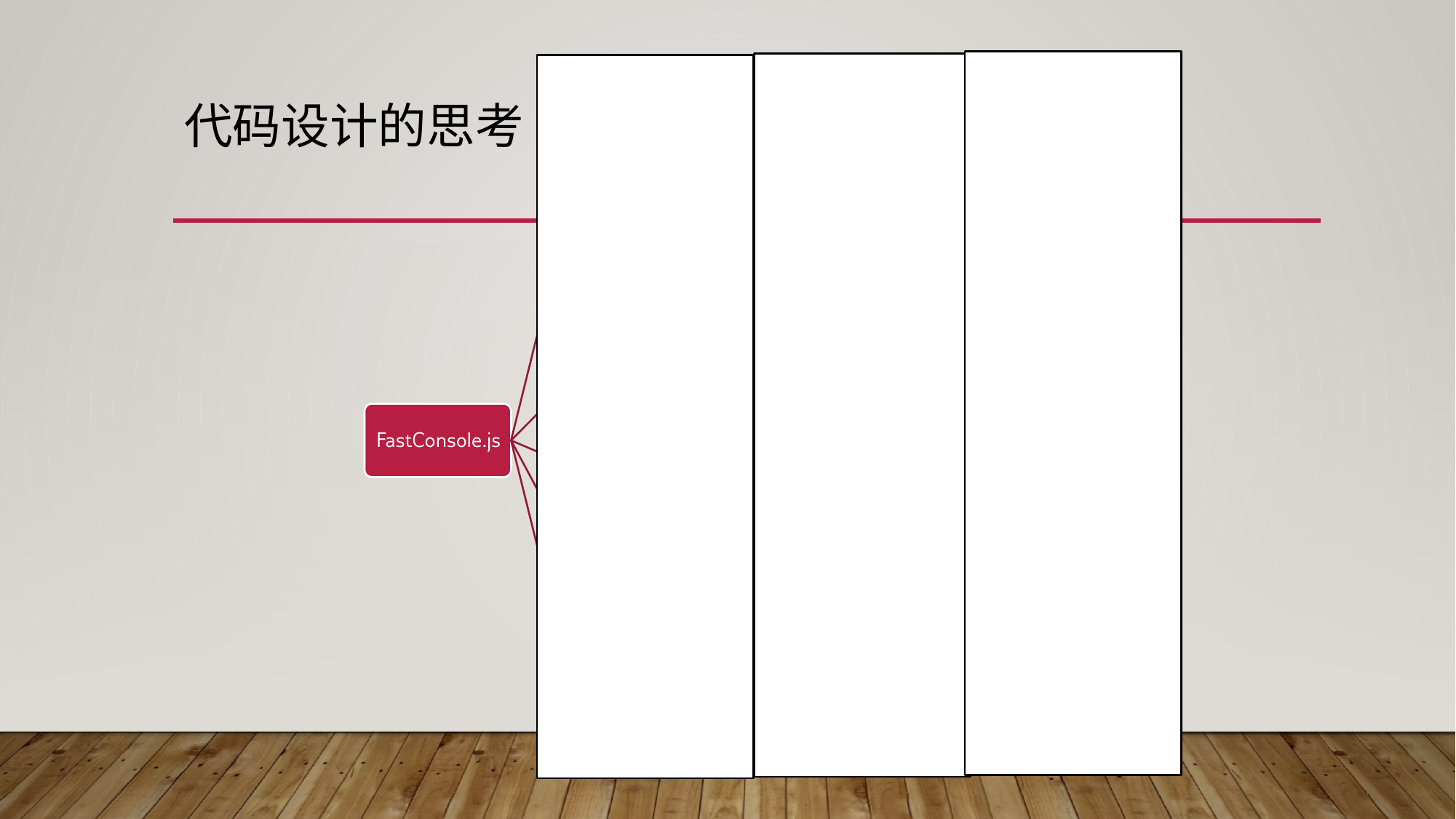

FastConsole.js

Pub

视图接口

标签接口

过滤接口

过滤清空接口

Cookie接口

Ajax 接口

共用的计算函数 arrayMinus 等

Bind

按钮监听

开关

工具

标签

过滤

Console

Console 复写

Js 错误监听

Storge

刷新数据

saylocalstorage()

saycookie()

Network

Xhr 复写

open

send

Resource 绑定

Err 反馈到 console 模块

1

# 代码设计的思考
6
2
5
3
4